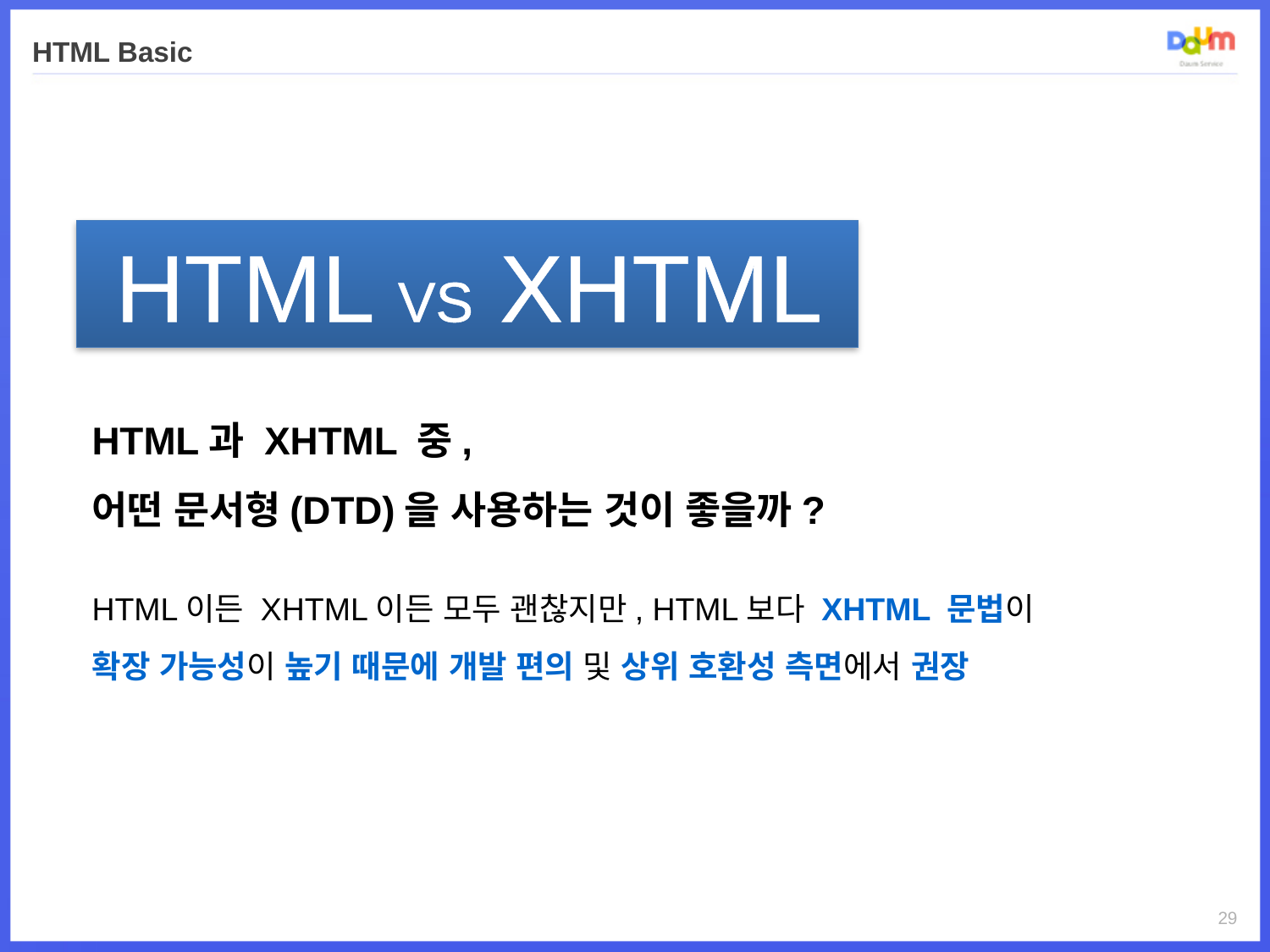

# HTML Basic
 HTML VS XHTML
HTML과 XHTML 중,
어떤 문서형(DTD)을 사용하는 것이 좋을까?

HTML이든 XHTML이든 모두 괜찮지만, HTML보다 XHTML 문법이
확장 가능성이 높기 때문에 개발 편의 및 상위 호환성 측면에서 권장
29